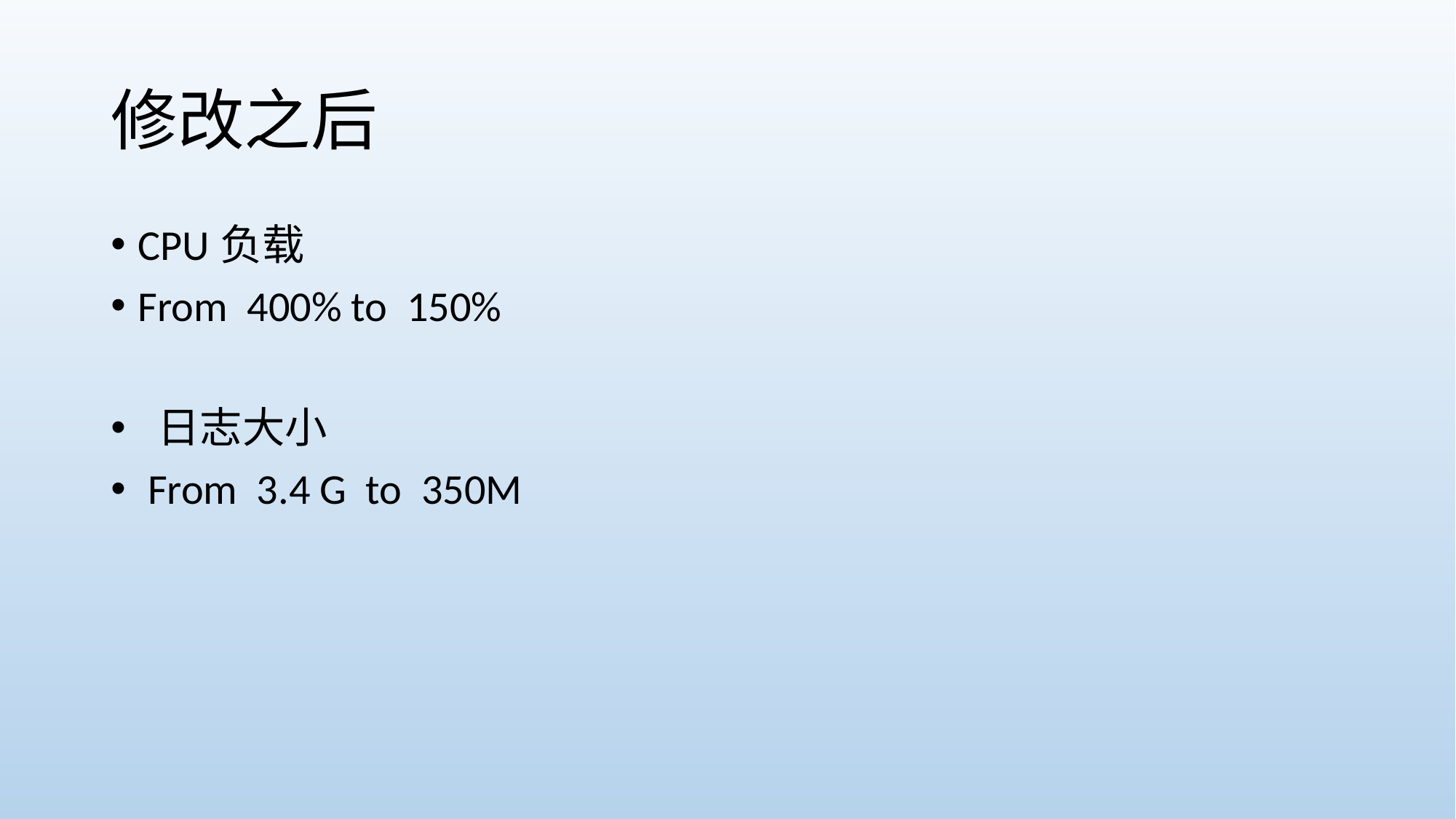

# 修改之后
CPU负载
From  400% to  150%

 日志大小
 From  3.4 G  to  350M